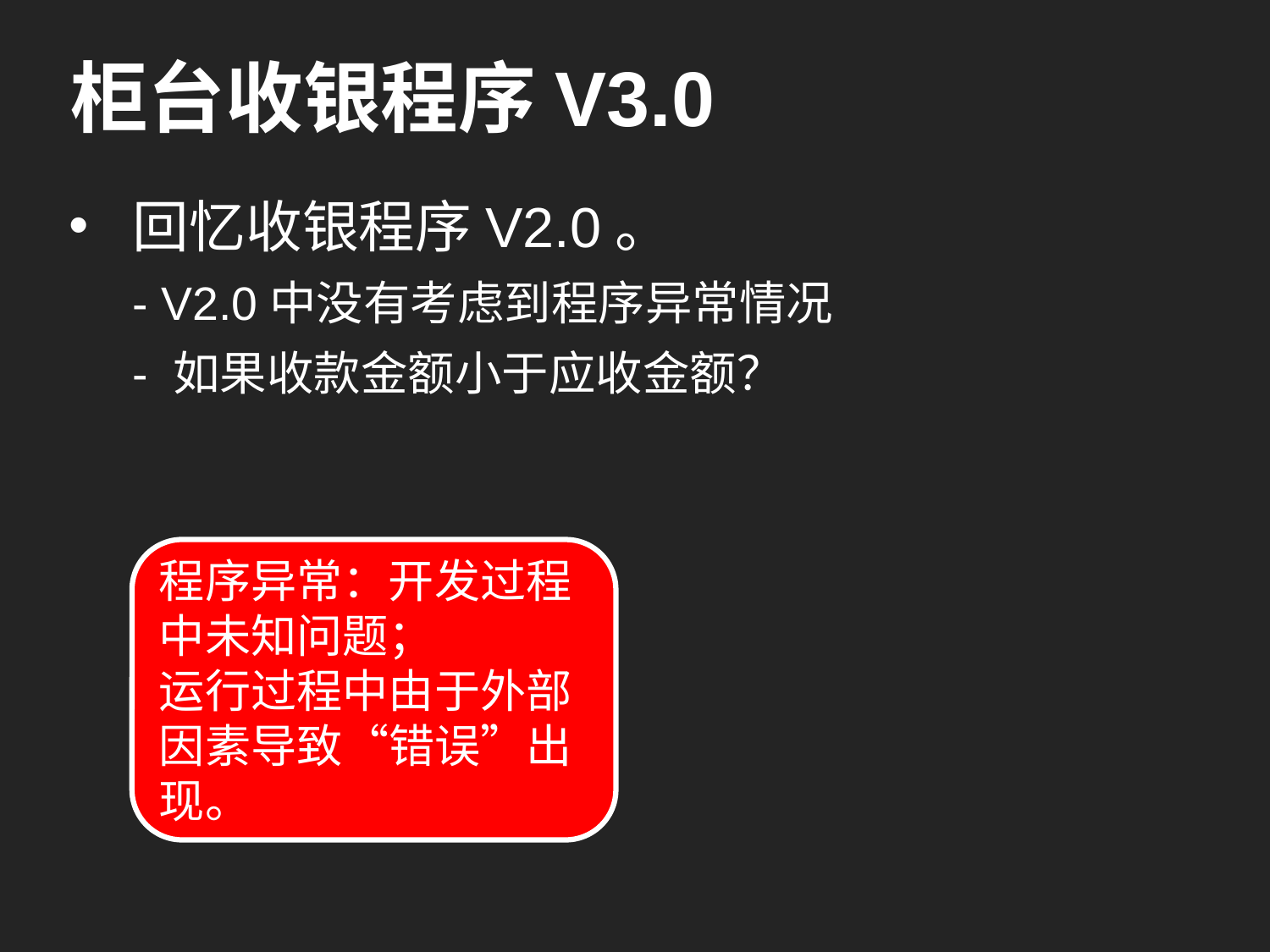

# 柜台收银程序V3.0
回忆收银程序V2.0。
- V2.0中没有考虑到程序异常情况
- 如果收款金额小于应收金额？
程序异常：开发过程中未知问题；
运行过程中由于外部因素导致“错误”出现。